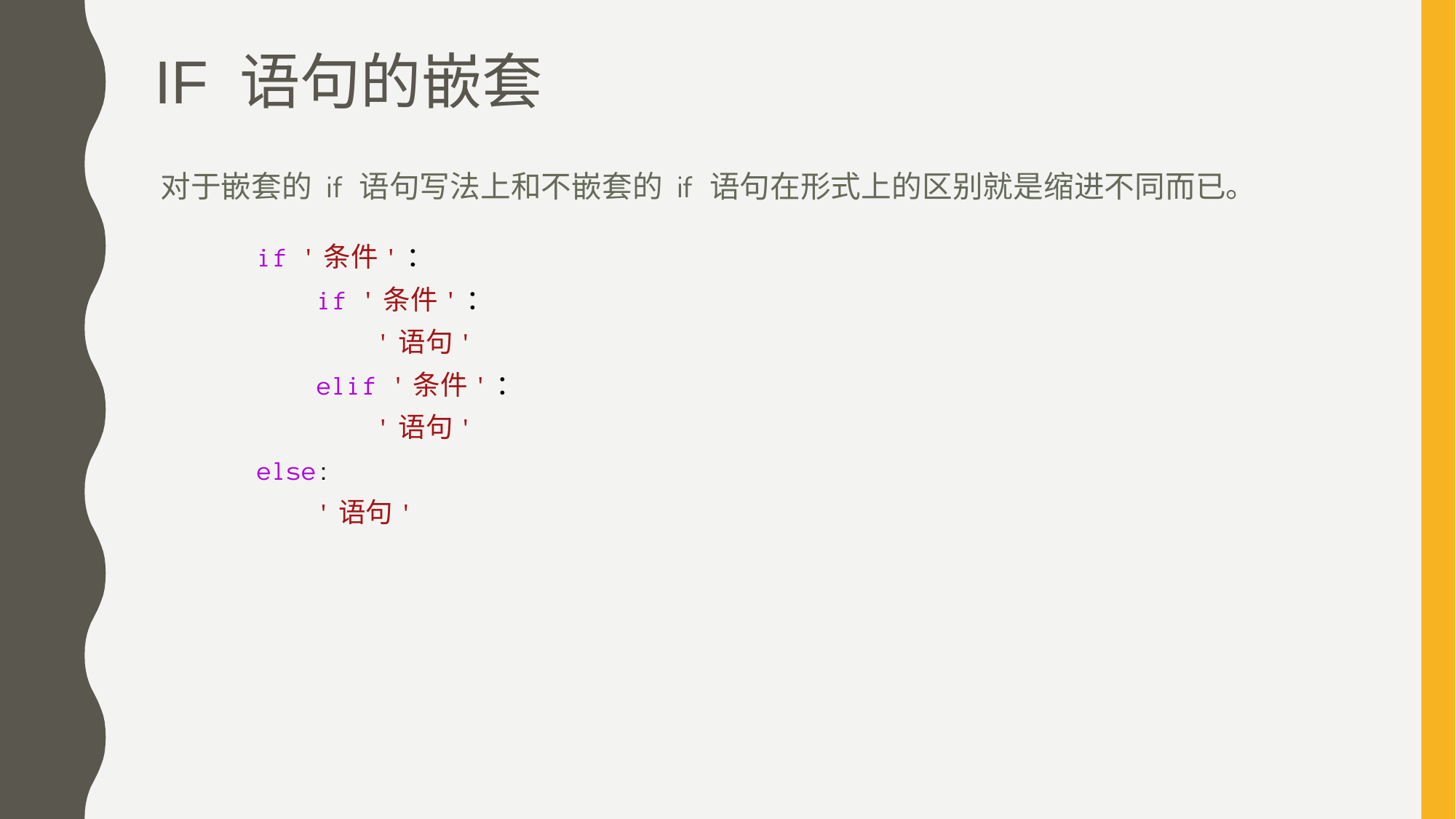

# If 语句的嵌套
对于嵌套的 if 语句写法上和不嵌套的 if 语句在形式上的区别就是缩进不同而已。

if '条件'：
    if '条件'：
        '语句'
    elif '条件'：
        '语句'
else:
    '语句'